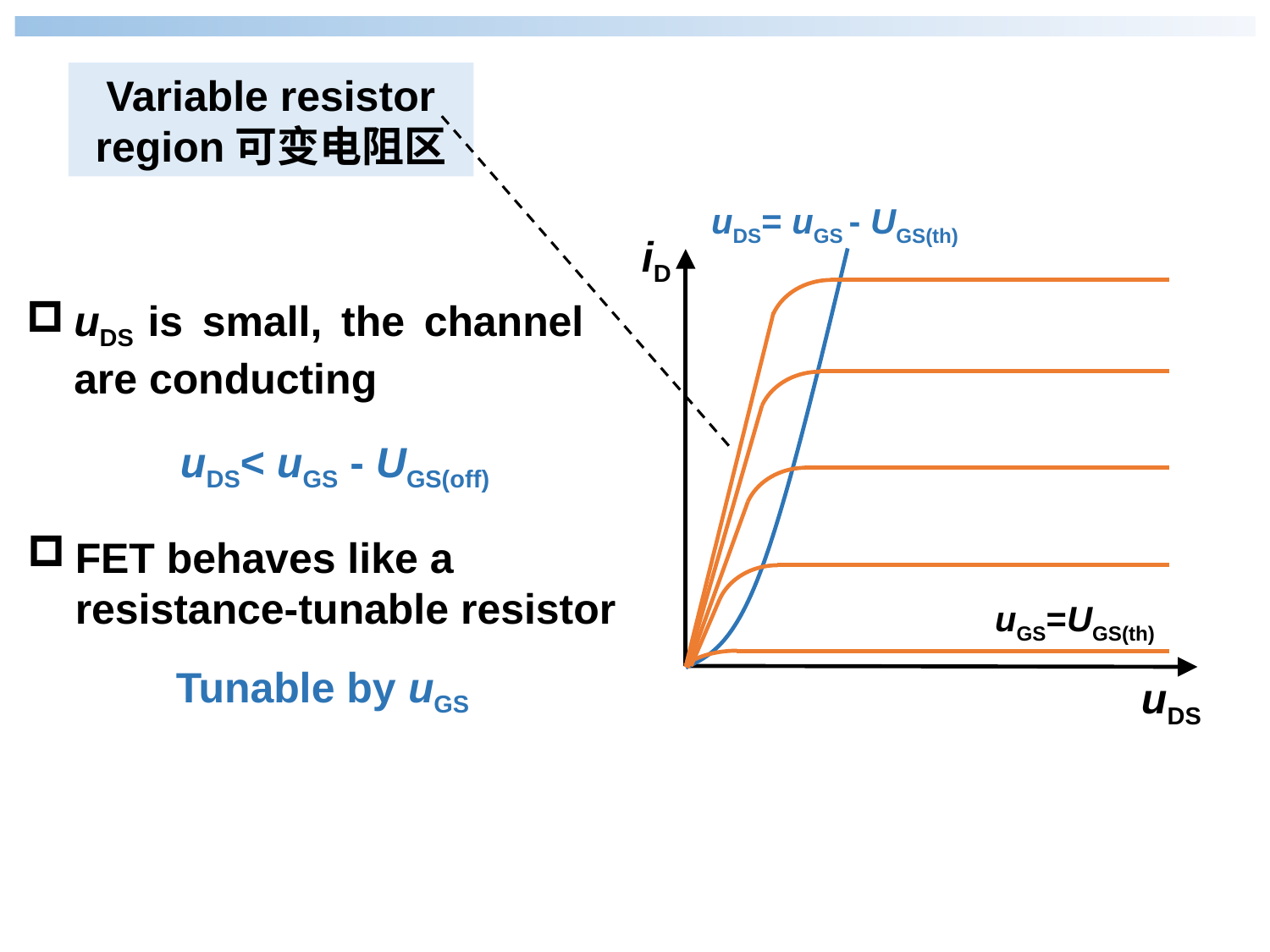

Variable resistor region可变电阻区
uDS= uGS - UGS(th)
iD
uDS

uGS=UGS(th)

uDS is small, the channel are conducting
uDS< uGS - UGS(off)
FET behaves like a resistance-tunable resistor
Tunable by uGS